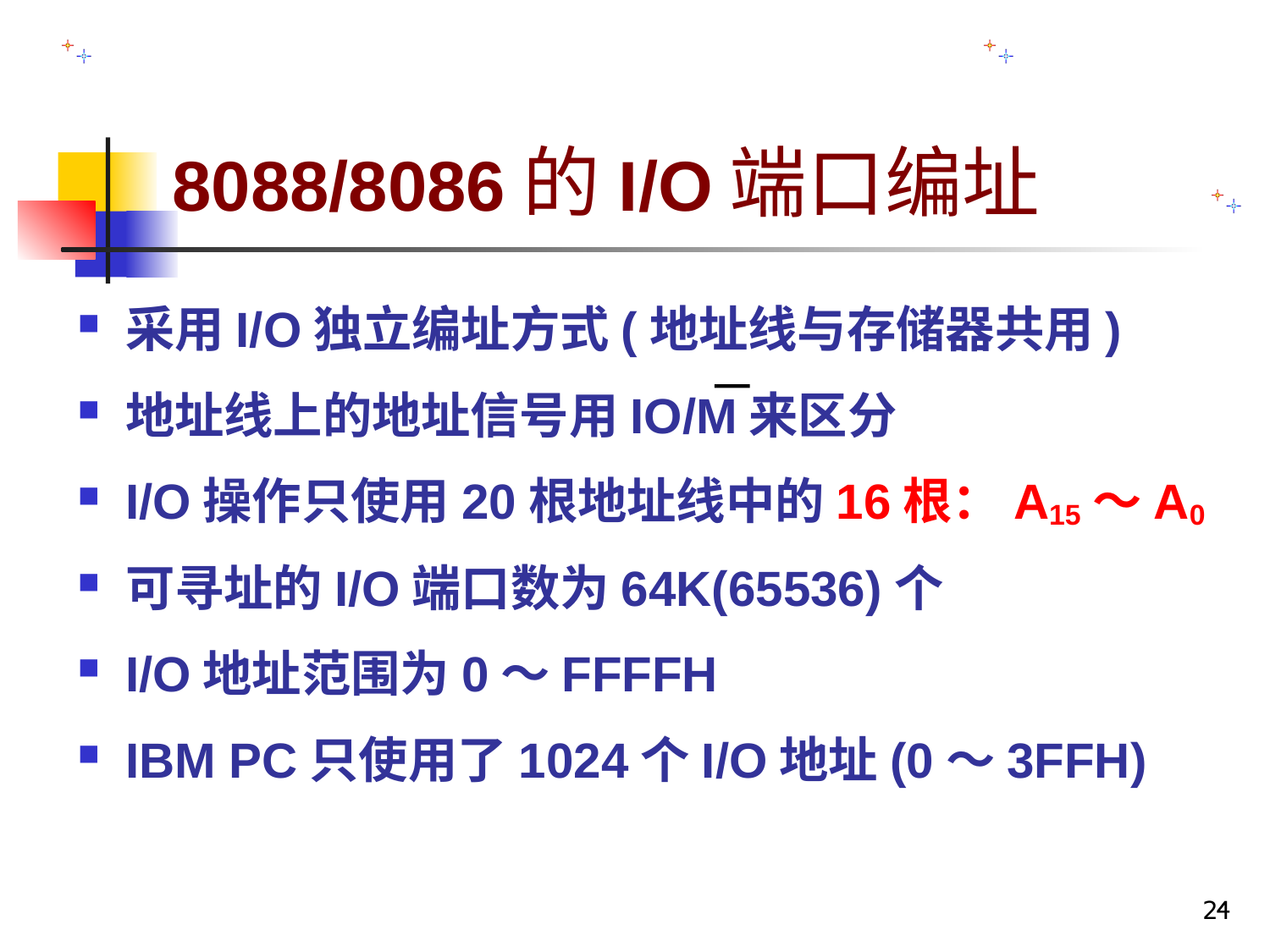

8088/8086的I/O端口编址
采用I/O独立编址方式(地址线与存储器共用)
地址线上的地址信号用IO/M来区分
I/O操作只使用20根地址线中的16根：A15～A0
可寻址的I/O端口数为64K(65536)个
I/O地址范围为0～FFFFH
IBM PC只使用了1024个I/O地址(0～3FFH)

24